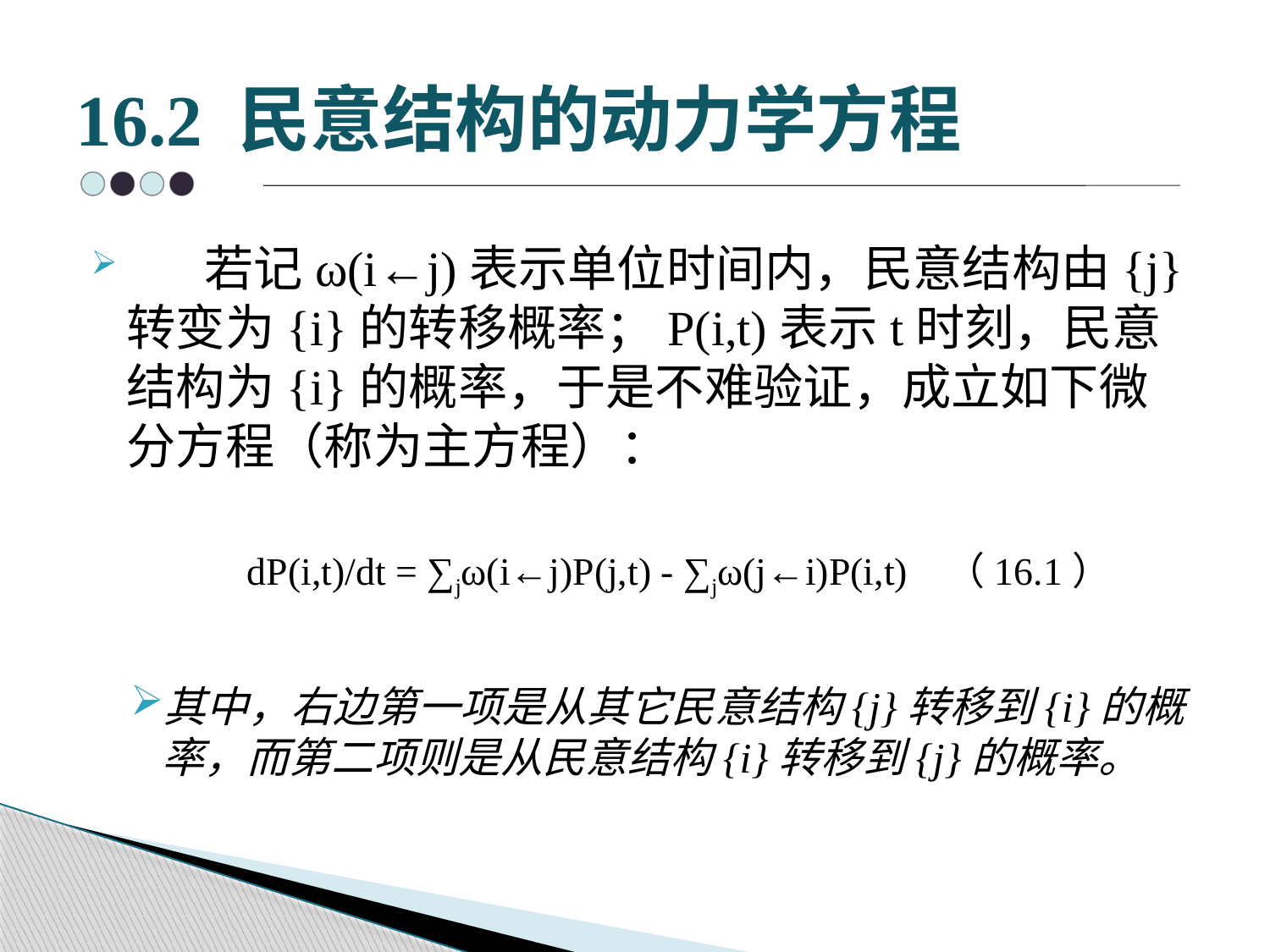

# 16.2 民意结构的动力学方程

      若记ω(i←j)表示单位时间内，民意结构由{j}转变为{i}的转移概率；P(i,t)表示t时刻，民意结构为{i}的概率，于是不难验证，成立如下微分方程（称为主方程）：

dP(i,t)/dt = ∑jω(i←j)P(j,t) - ∑jω(j←i)P(i,t)   （16.1）

其中，右边第一项是从其它民意结构{j}转移到{i}的概率，而第二项则是从民意结构{i}转移到{j}的概率。